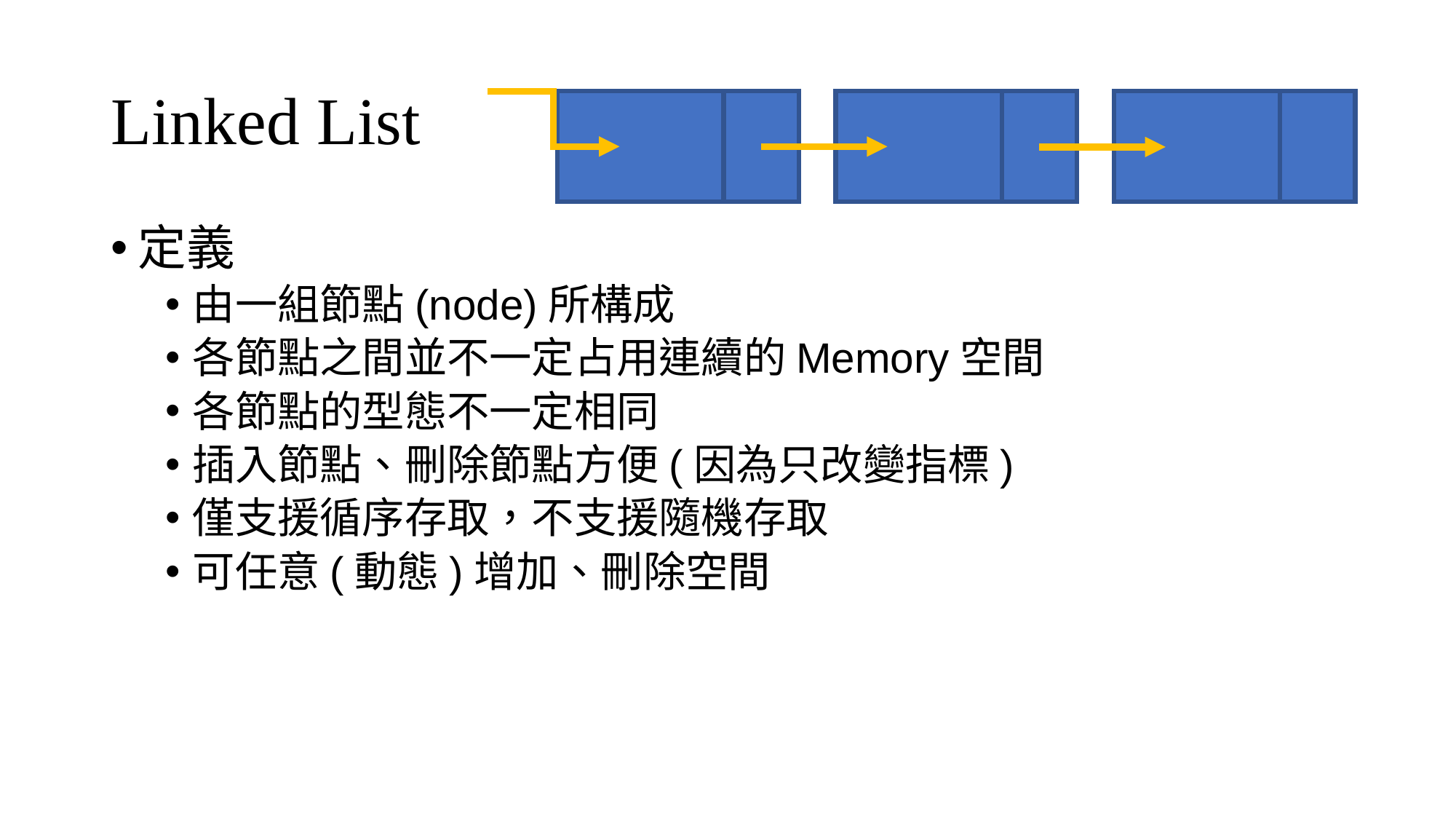

# Linked List

定義
由一組節點(node)所構成
各節點之間並不一定占用連續的Memory空間
各節點的型態不一定相同
插入節點、刪除節點方便(因為只改變指標)
僅支援循序存取，不支援隨機存取
可任意(動態)增加、刪除空間